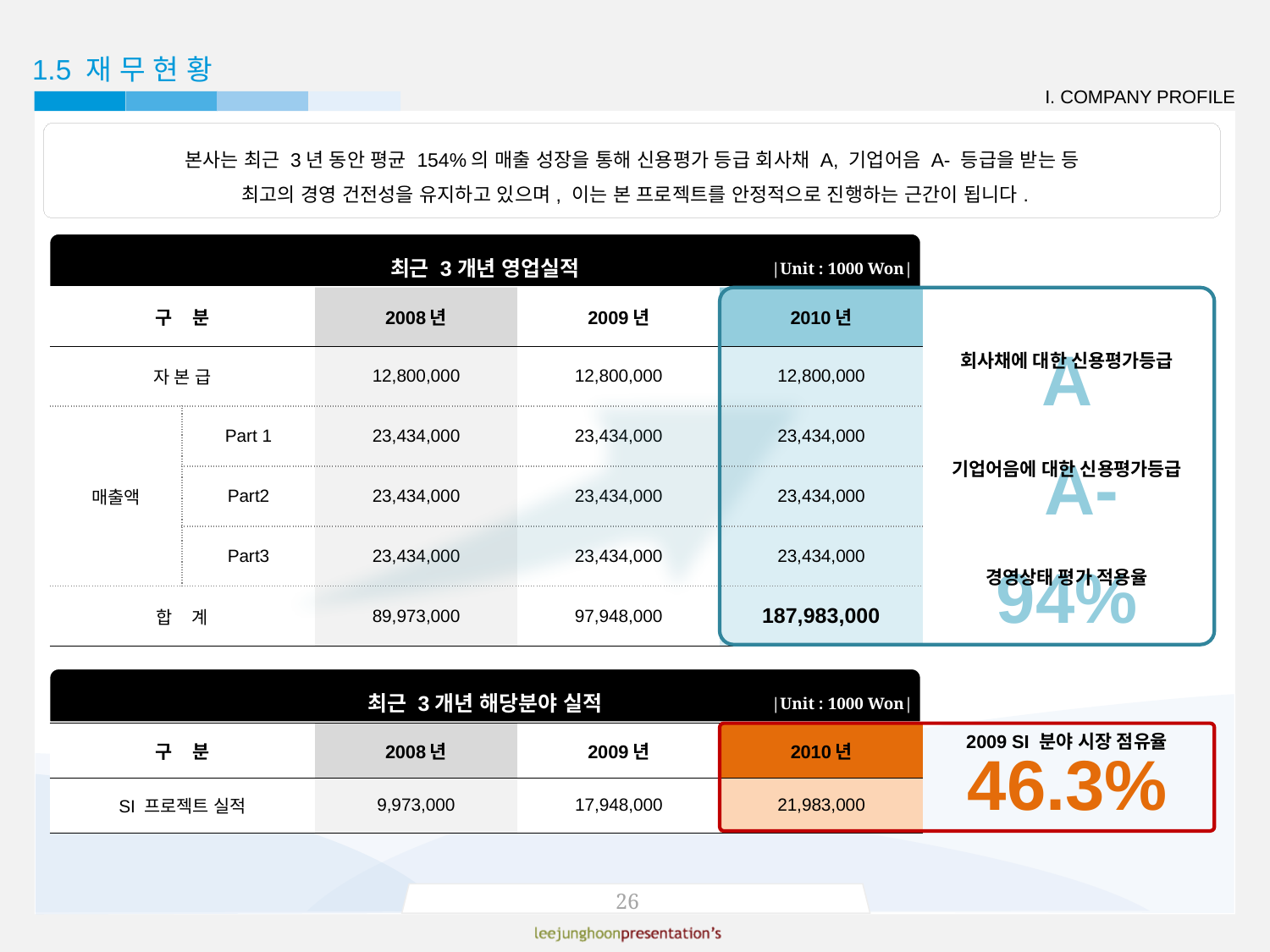

최근 3개년 영업실적
|Unit : 1000 Won|

A
회사채에 대한 신용평가등급
A-
기업어음에 대한 신용평가등급
94%
경영상태 평가 적용율
|Unit : 1000 Won|

2009 SI 분야 시장 점유율
46.3%
| 구 분 |  | 2008년 | 2009년 | 2010년 |
| --- | --- | --- | --- | --- |
| 자 본 급 |  | 12,800,000 | 12,800,000 | 12,800,000 |
| 매출액 | Part 1 | 23,434,000 | 23,434,000 | 23,434,000 |
|  | Part2 | 23,434,000 | 23,434,000 | 23,434,000 |
|  | Part3 | 23,434,000 | 23,434,000 | 23,434,000 |
| 합 계 |  | 89,973,000 | 97,948,000 | 187,983,000 |

최근 3개년 해당분야 실적
| 구 분 | 2008년 | 2009년 | 2010년 |
| --- | --- | --- | --- |
| SI 프로젝트 실적 | 9,973,000 | 17,948,000 | 21,983,000 |